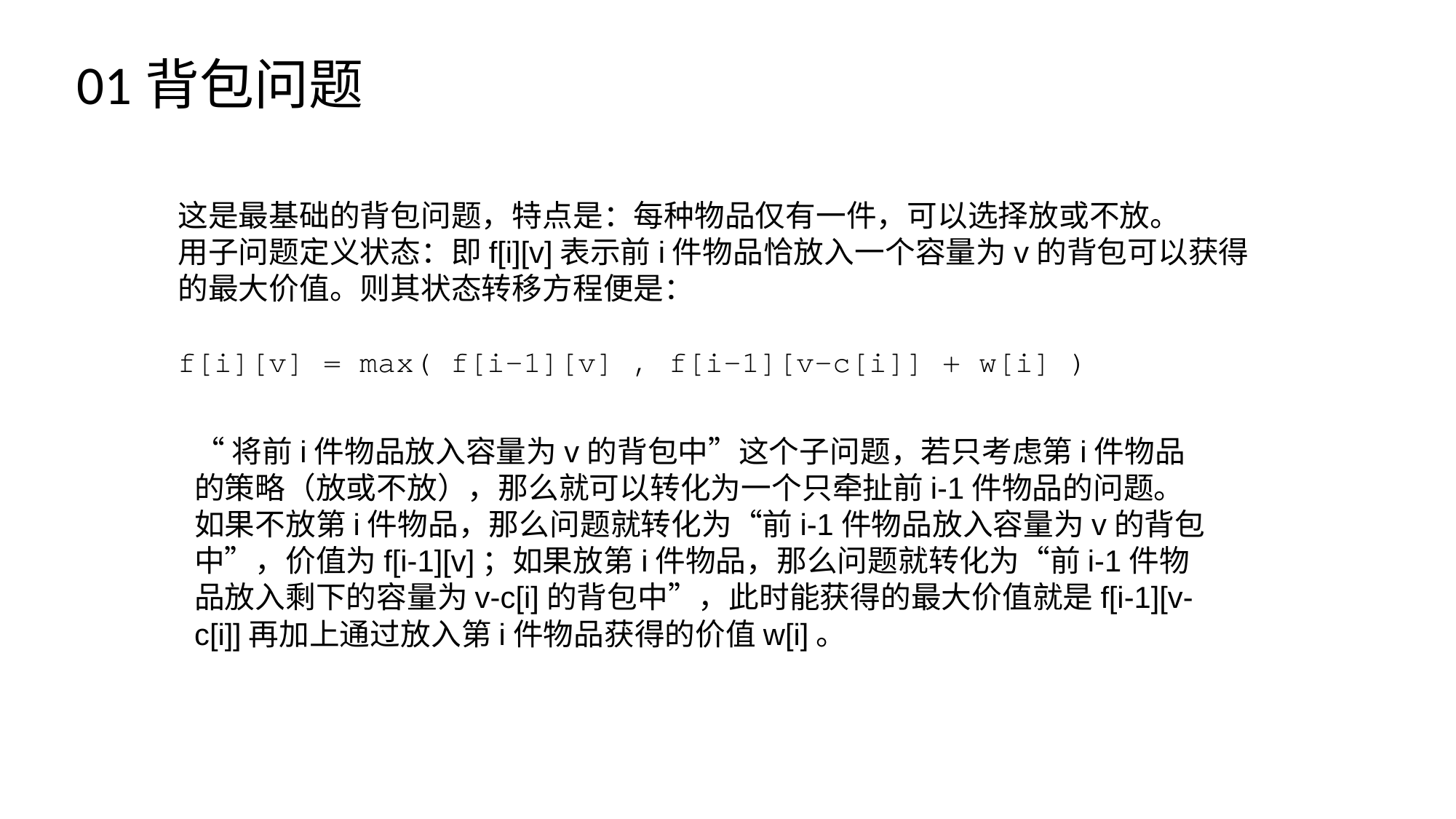

01背包问题
这是最基础的背包问题，特点是：每种物品仅有一件，可以选择放或不放。
用子问题定义状态：即f[i][v]表示前i件物品恰放入一个容量为v的背包可以获得的最大价值。则其状态转移方程便是：

f[i][v] = max( f[i-1][v] , f[i-1][v-c[i]] + w[i] )
“将前i件物品放入容量为v的背包中”这个子问题，若只考虑第i件物品的策略（放或不放），那么就可以转化为一个只牵扯前i-1件物品的问题。如果不放第i件物品，那么问题就转化为“前i-1件物品放入容量为v的背包中”，价值为f[i-1][v]；如果放第i件物品，那么问题就转化为“前i-1件物品放入剩下的容量为v-c[i]的背包中”，此时能获得的最大价值就是f[i-1][v-c[i]]再加上通过放入第i件物品获得的价值w[i]。